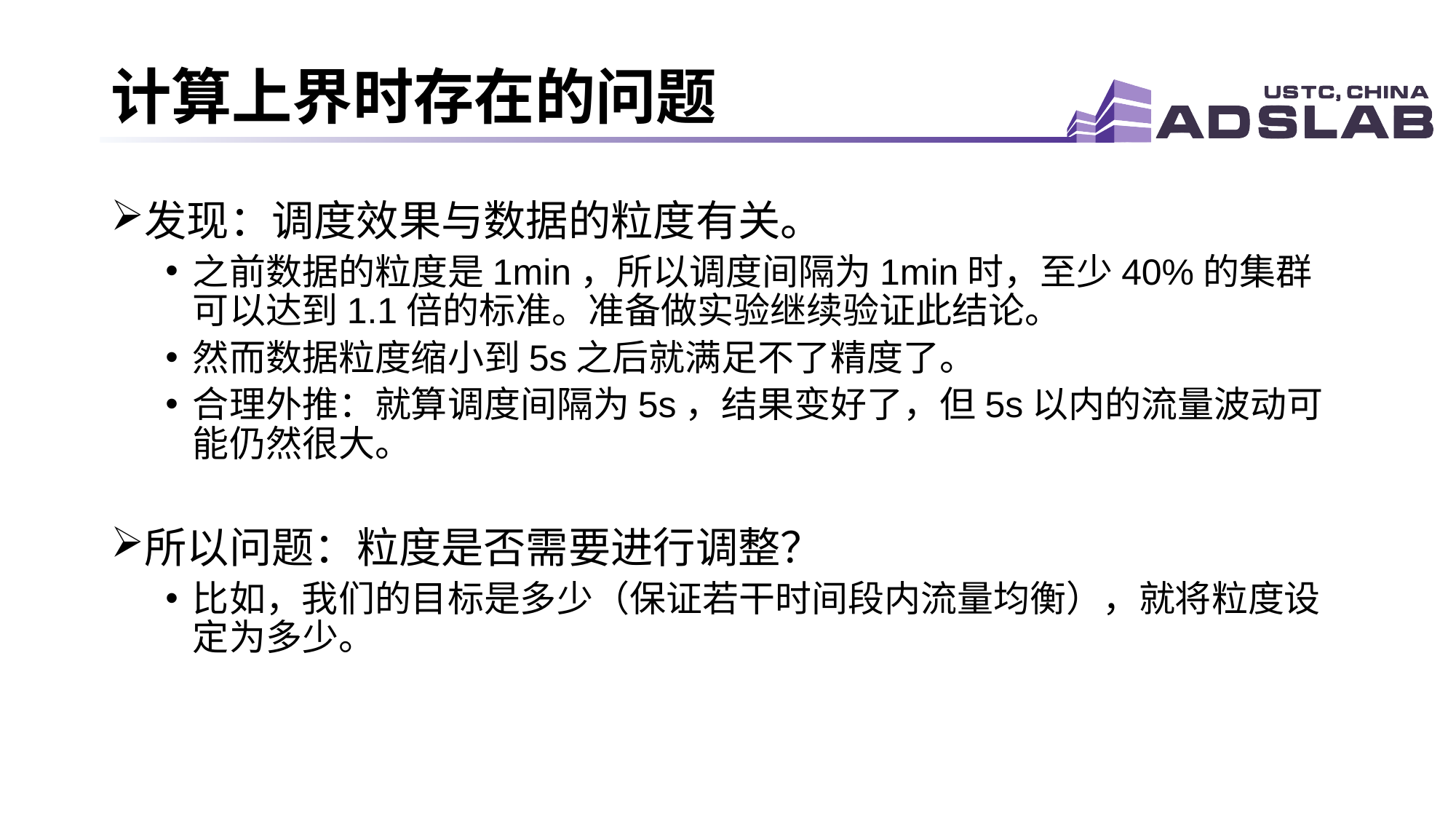

# 计算上界时存在的问题

发现：调度效果与数据的粒度有关。
之前数据的粒度是1min，所以调度间隔为1min时，至少40%的集群可以达到1.1倍的标准。准备做实验继续验证此结论。
然而数据粒度缩小到5s之后就满足不了精度了。
合理外推：就算调度间隔为5s，结果变好了，但5s以内的流量波动可能仍然很大。

所以问题：粒度是否需要进行调整？
比如，我们的目标是多少（保证若干时间段内流量均衡），就将粒度设定为多少。
44